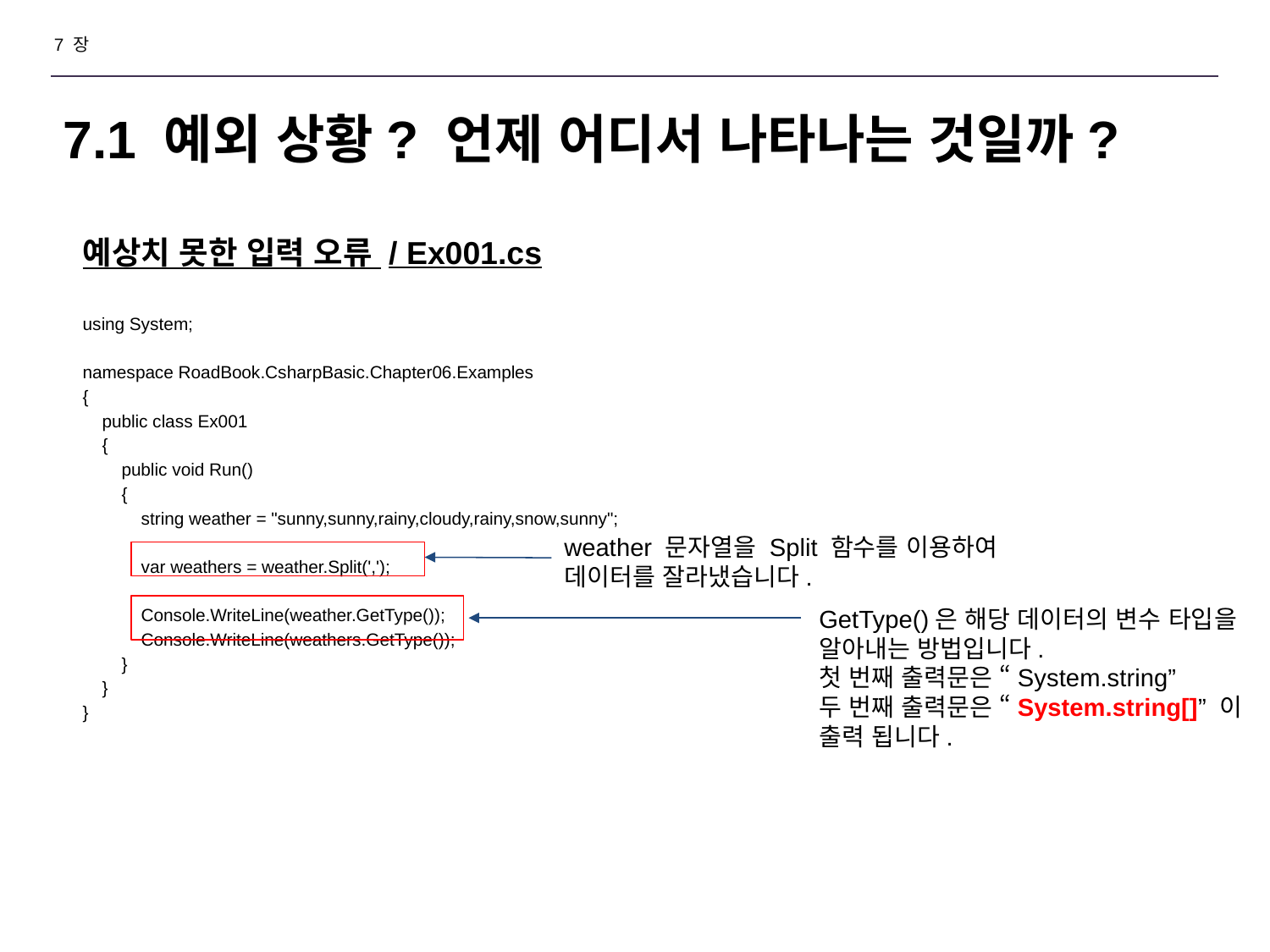

7 장
# 7.1 예외 상황? 언제 어디서 나타나는 것일까?
예상치 못한 입력 오류 / Ex001.cs
using System;

namespace RoadBook.CsharpBasic.Chapter06.Examples
{
    public class Ex001
    {
        public void Run()
        {
            string weather = "sunny,sunny,rainy,cloudy,rainy,snow,sunny";

            var weathers = weather.Split(',');

            Console.WriteLine(weather.GetType());
            Console.WriteLine(weathers.GetType());
        }
    }
}

weather 문자열을 Split 함수를 이용하여 데이터를 잘라냈습니다.

GetType()은 해당 데이터의 변수 타입을 알아내는 방법입니다.
첫 번째 출력문은 “System.string”
두 번째 출력문은 “System.string[]” 이 출력 됩니다.